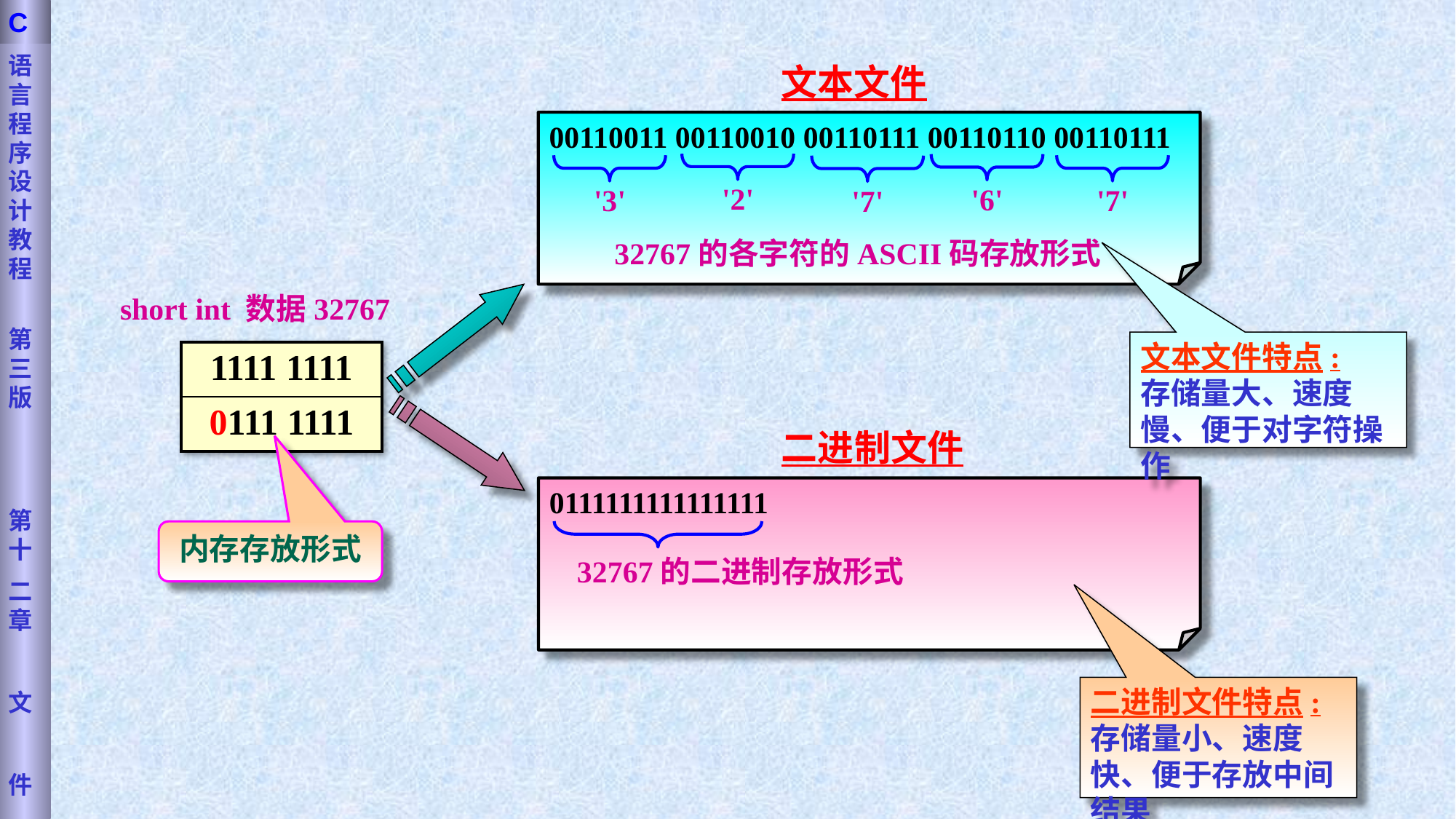

语言程序设计教程
第三版

第十
二章

文

件
C
文本文件
00110011 00110010 00110111 00110110 00110111

'2'

'6'

'3'

'7'

'7'
32767的各字符的ASCII码存放形式
short int 数据32767

文本文件特点:
存储量大、速度慢、便于对字符操作
| 1111 1111 |
| --- |
| 0111 1111 |
二进制文件
0111111111111111

内存存放形式

32767的二进制存放形式
二进制文件特点:
存储量小、速度快、便于存放中间结果